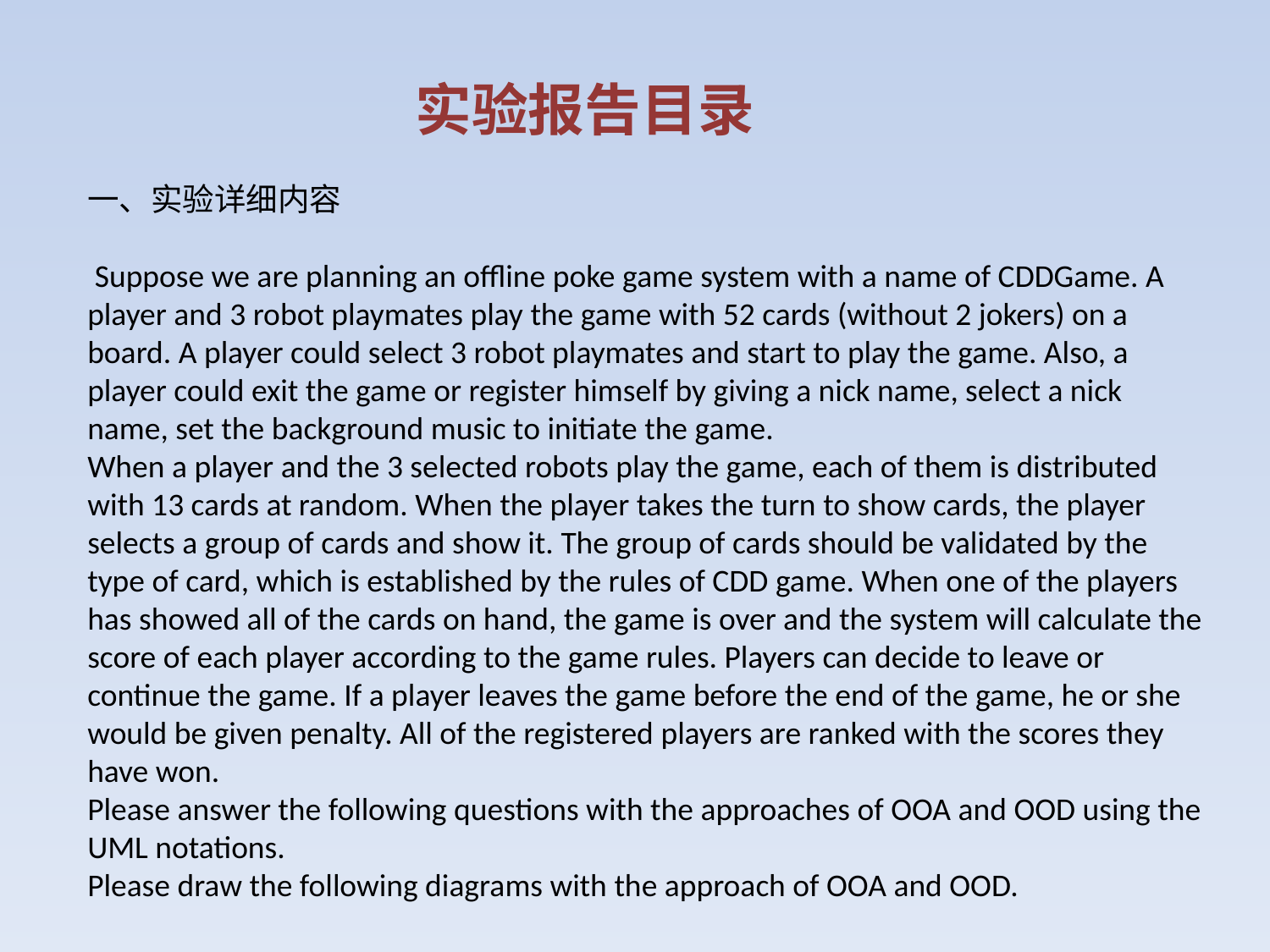

# 实验报告目录
一、实验详细内容

 Suppose we are planning an offline poke game system with a name of CDDGame. A player and 3 robot playmates play the game with 52 cards (without 2 jokers) on a board. A player could select 3 robot playmates and start to play the game. Also, a player could exit the game or register himself by giving a nick name, select a nick name, set the background music to initiate the game.
When a player and the 3 selected robots play the game, each of them is distributed with 13 cards at random. When the player takes the turn to show cards, the player selects a group of cards and show it. The group of cards should be validated by the type of card, which is established by the rules of CDD game. When one of the players has showed all of the cards on hand, the game is over and the system will calculate the score of each player according to the game rules. Players can decide to leave or continue the game. If a player leaves the game before the end of the game, he or she would be given penalty. All of the registered players are ranked with the scores they have won.
Please answer the following questions with the approaches of OOA and OOD using the UML notations.
Please draw the following diagrams with the approach of OOA and OOD.